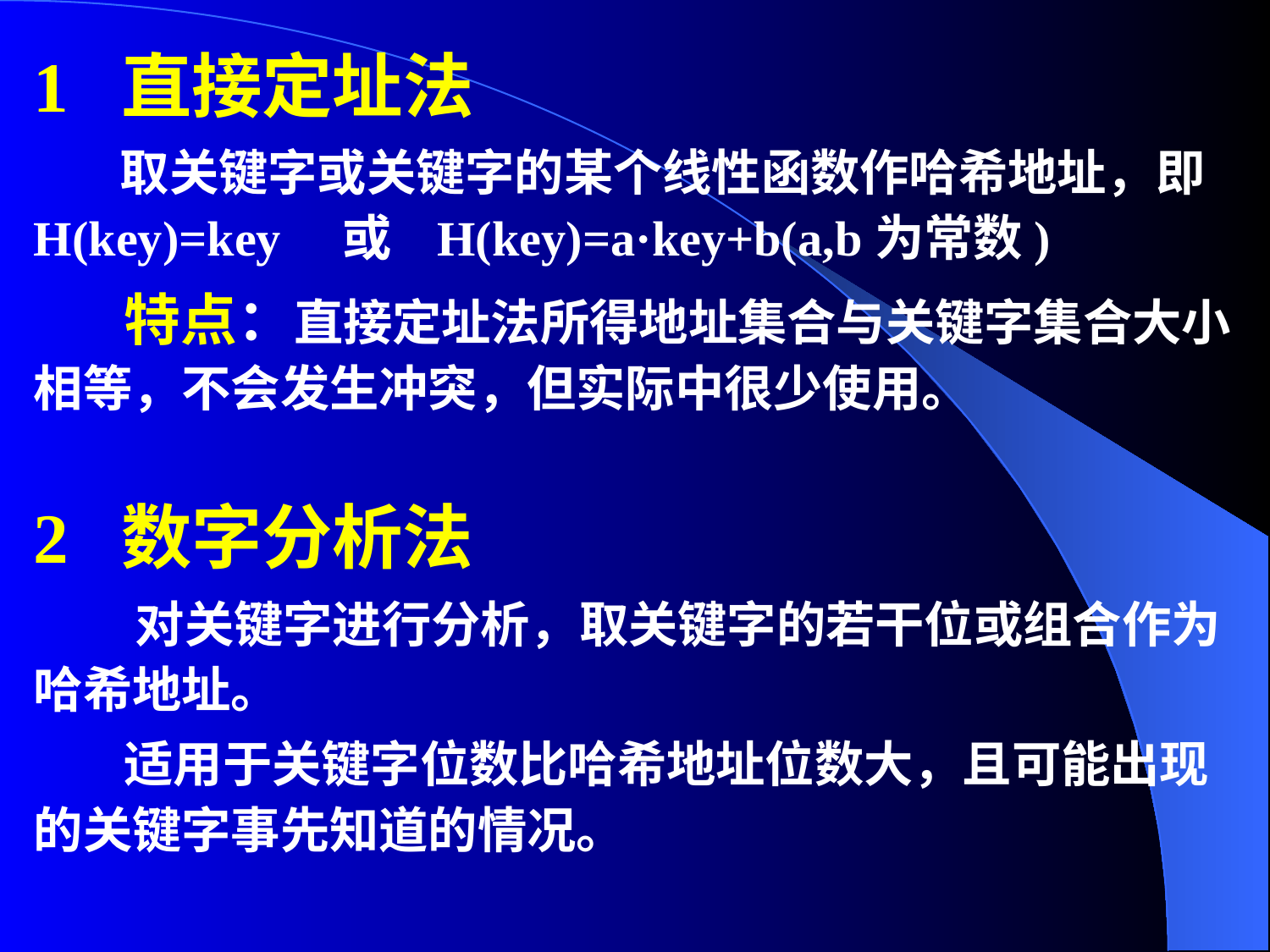

1  直接定址法
        取关键字或关键字的某个线性函数作哈希地址，即H(key)=key    或   H(key)=a·key+b(a,b为常数)
       特点：直接定址法所得地址集合与关键字集合大小相等，不会发生冲突，但实际中很少使用。

2  数字分析法
        对关键字进行分析，取关键字的若干位或组合作为哈希地址。
       适用于关键字位数比哈希地址位数大，且可能出现的关键字事先知道的情况。